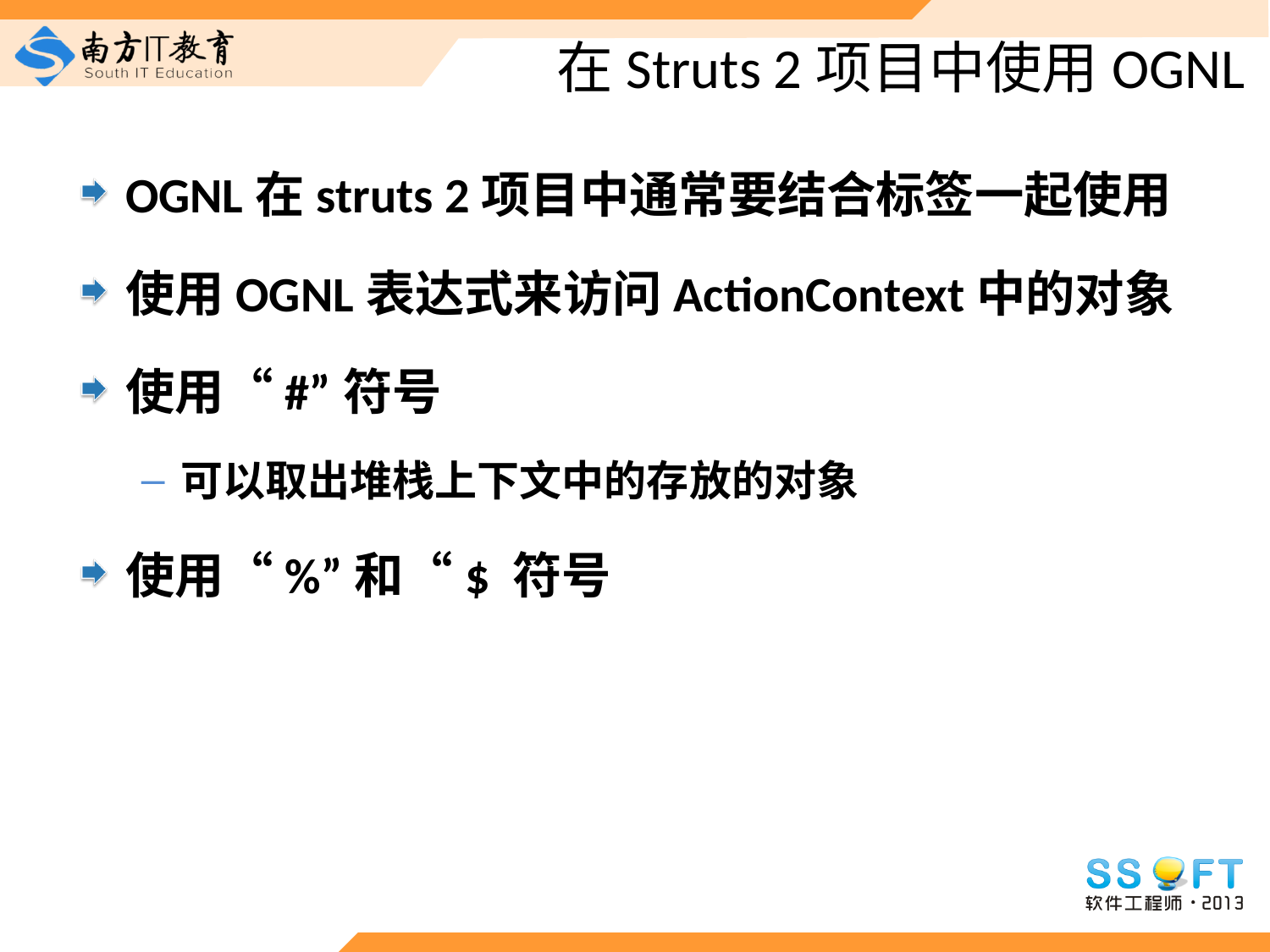

# 在Struts 2项目中使用OGNL
OGNL在struts 2项目中通常要结合标签一起使用
使用OGNL表达式来访问ActionContext中的对象
使用“#”符号
可以取出堆栈上下文中的存放的对象
使用“%”和“$ 符号